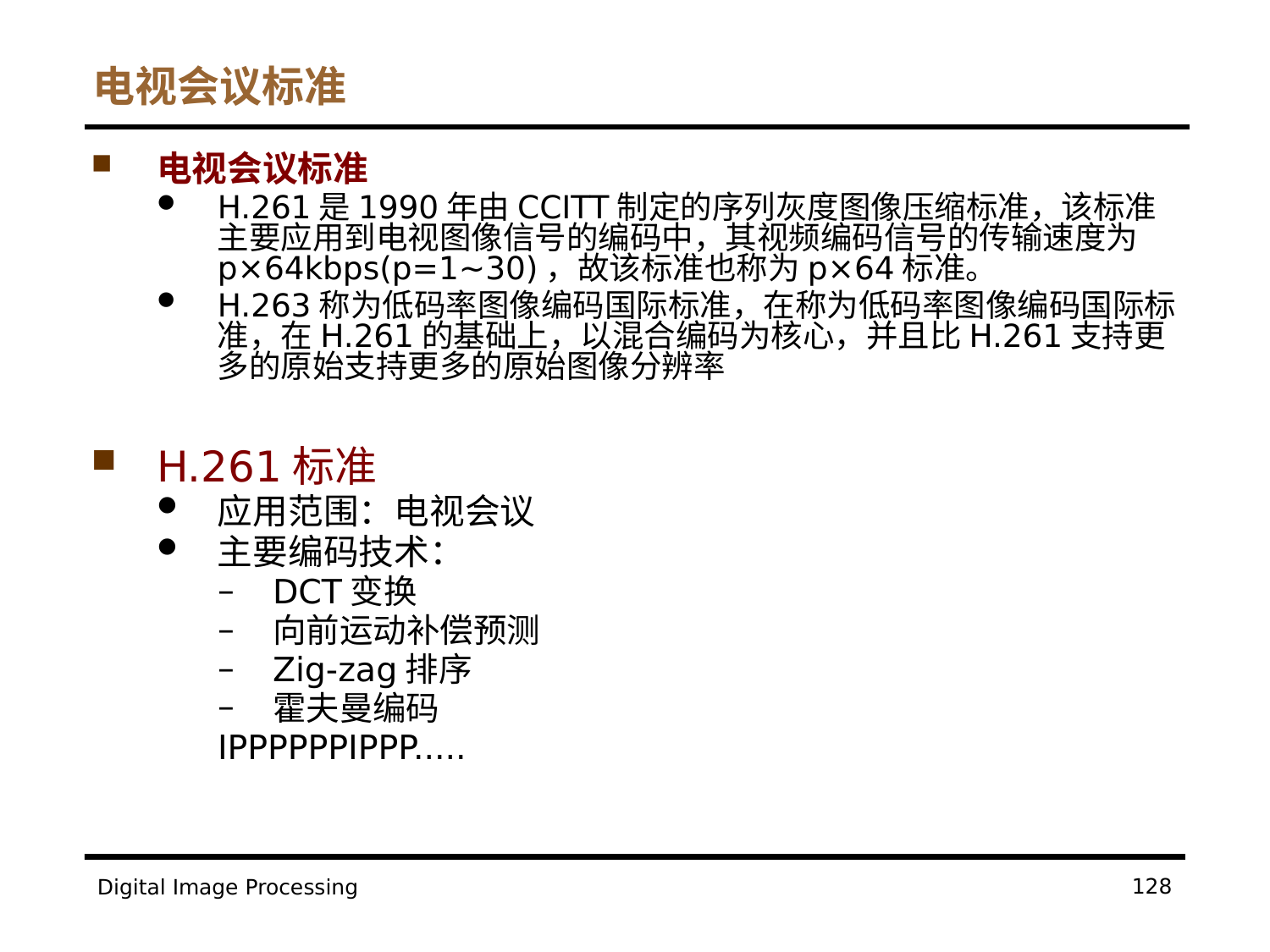

# 电视会议标准
电视会议标准
H.261是1990年由CCITT制定的序列灰度图像压缩标准，该标准主要应用到电视图像信号的编码中，其视频编码信号的传输速度为p×64kbps(p=1~30)，故该标准也称为p×64标准。
H.263称为低码率图像编码国际标准，在称为低码率图像编码国际标准，在H.261的基础上，以混合编码为核心，并且比H.261支持更多的原始支持更多的原始图像分辨率

H.261标准
应用范围：电视会议
主要编码技术：
DCT变换
向前运动补偿预测
Zig-zag排序
霍夫曼编码
IPPPPPPIPPP.....

128
Digital Image Processing